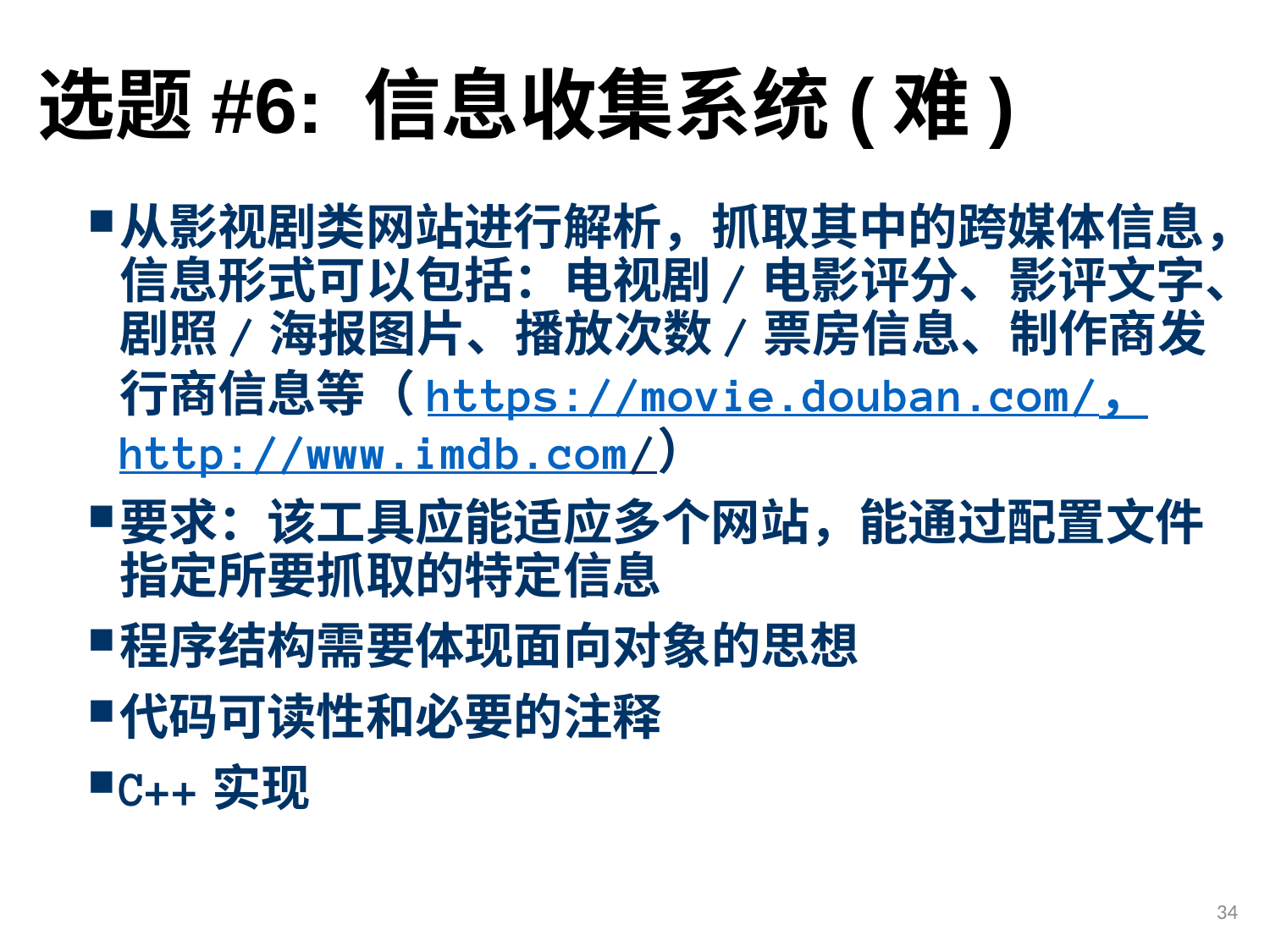

# 选题#6: 信息收集系统(难)
从影视剧类网站进行解析，抓取其中的跨媒体信息，信息形式可以包括：电视剧/电影评分、影评文字、剧照/海报图片、播放次数/票房信息、制作商发行商信息等（https://movie.douban.com/，http://www.imdb.com/）
要求：该工具应能适应多个网站，能通过配置文件指定所要抓取的特定信息
程序结构需要体现面向对象的思想
代码可读性和必要的注释
C++实现

34